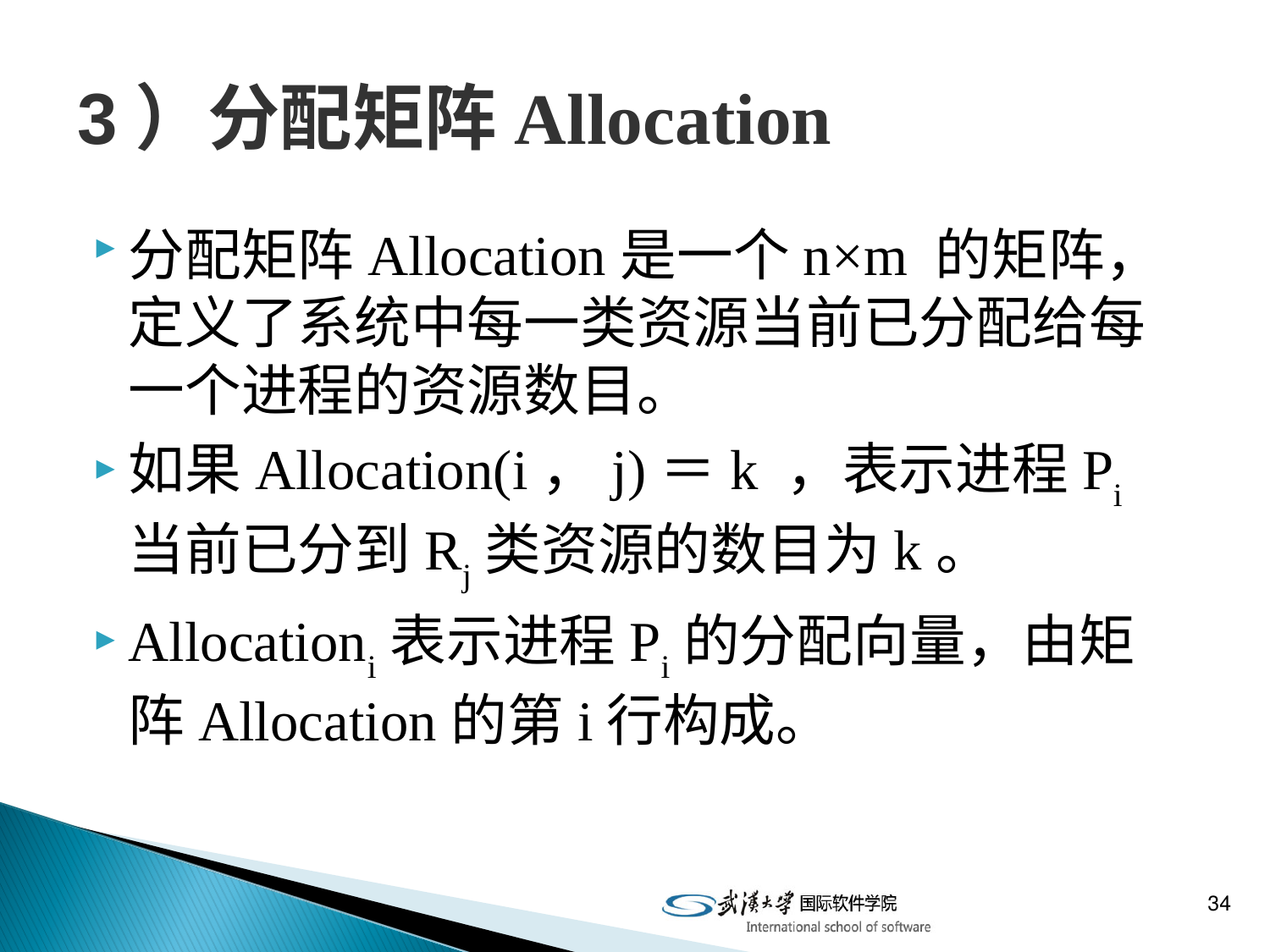

# 3）分配矩阵Allocation
分配矩阵Allocation是一个n×m 的矩阵，定义了系统中每一类资源当前已分配给每一个进程的资源数目。
如果Allocation(i，j)＝k ，表示进程Pi当前已分到Rj类资源的数目为k。
Allocationi表示进程Pi的分配向量，由矩阵Allocation的第i行构成。